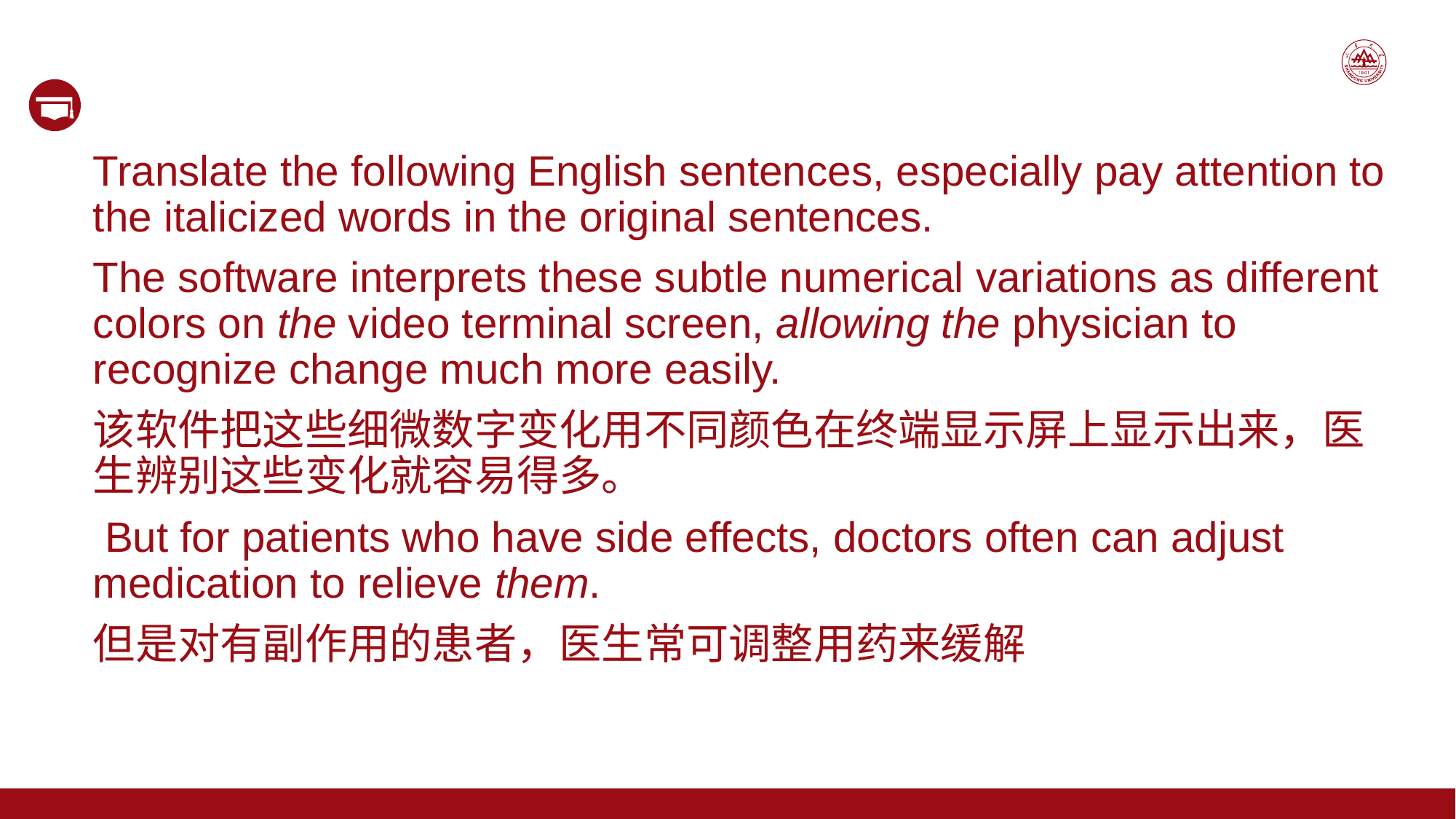

Translate the following English sentences, especially pay attention to the italicized words in the original sentences.
The software interprets these subtle numerical variations as different colors on the video terminal screen, allowing the physician to recognize change much more easily.
该软件把这些细微数字变化用不同颜色在终端显示屏上显示出来，医生辨别这些变化就容易得多。
 But for patients who have side effects, doctors often can adjust medication to relieve them.
但是对有副作用的患者，医生常可调整用药来缓解